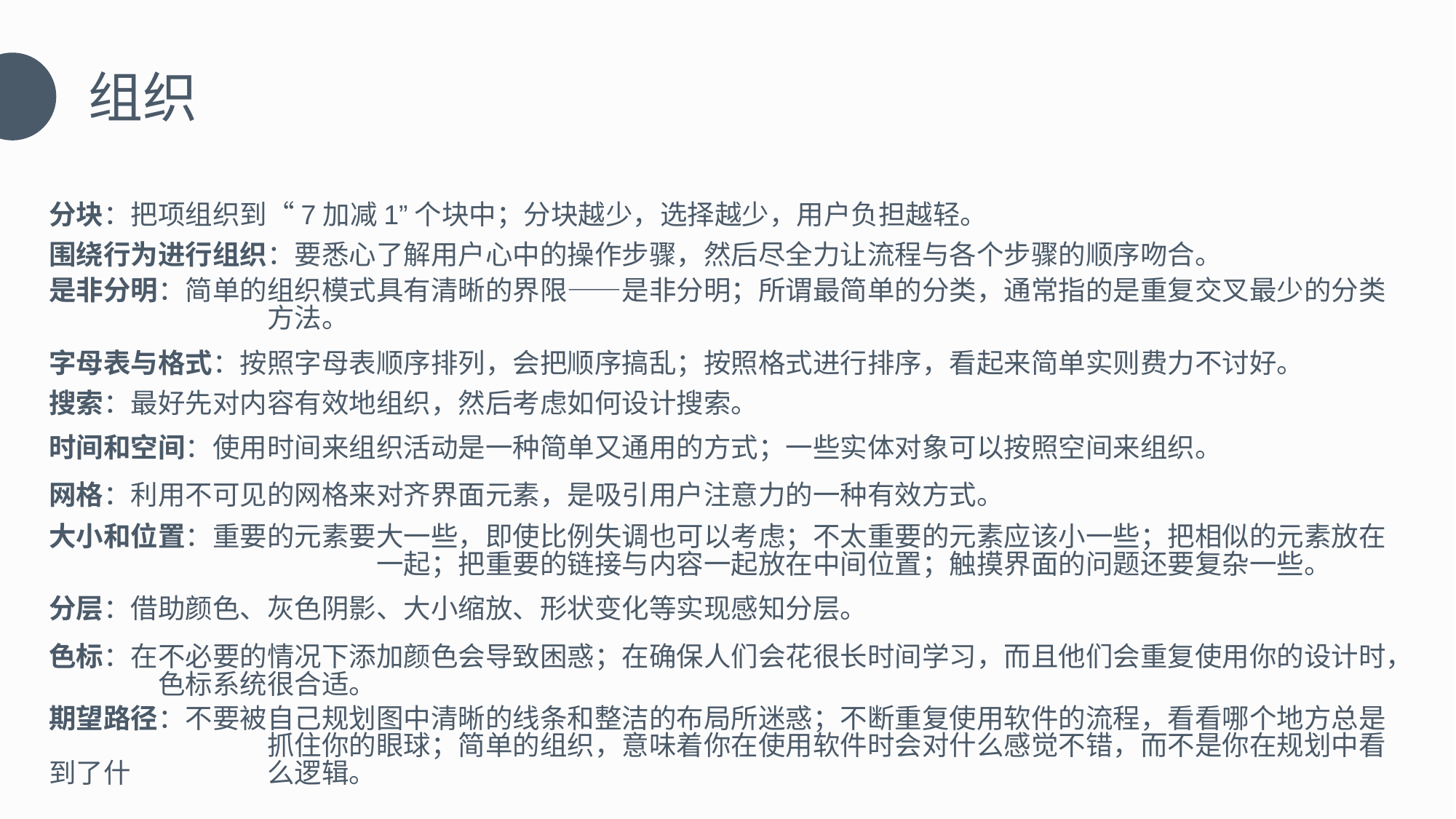

组织
分块：把项组织到“7加减1”个块中；分块越少，选择越少，用户负担越轻。
围绕行为进行组织：要悉心了解用户心中的操作步骤，然后尽全力让流程与各个步骤的顺序吻合。
是非分明：简单的组织模式具有清晰的界限——是非分明；所谓最简单的分类，通常指的是重复交叉最少的分类		方法。
字母表与格式：按照字母表顺序排列，会把顺序搞乱；按照格式进行排序，看起来简单实则费力不讨好。
搜索：最好先对内容有效地组织，然后考虑如何设计搜索。
时间和空间：使用时间来组织活动是一种简单又通用的方式；一些实体对象可以按照空间来组织。
网格：利用不可见的网格来对齐界面元素，是吸引用户注意力的一种有效方式。
大小和位置：重要的元素要大一些，即使比例失调也可以考虑；不太重要的元素应该小一些；把相似的元素放在			一起；把重要的链接与内容一起放在中间位置；触摸界面的问题还要复杂一些。
分层：借助颜色、灰色阴影、大小缩放、形状变化等实现感知分层。
色标：在不必要的情况下添加颜色会导致困惑；在确保人们会花很长时间学习，而且他们会重复使用你的设计时，	色标系统很合适。
期望路径：不要被自己规划图中清晰的线条和整洁的布局所迷惑；不断重复使用软件的流程，看看哪个地方总是		抓住你的眼球；简单的组织，意味着你在使用软件时会对什么感觉不错，而不是你在规划中看到了什		么逻辑。